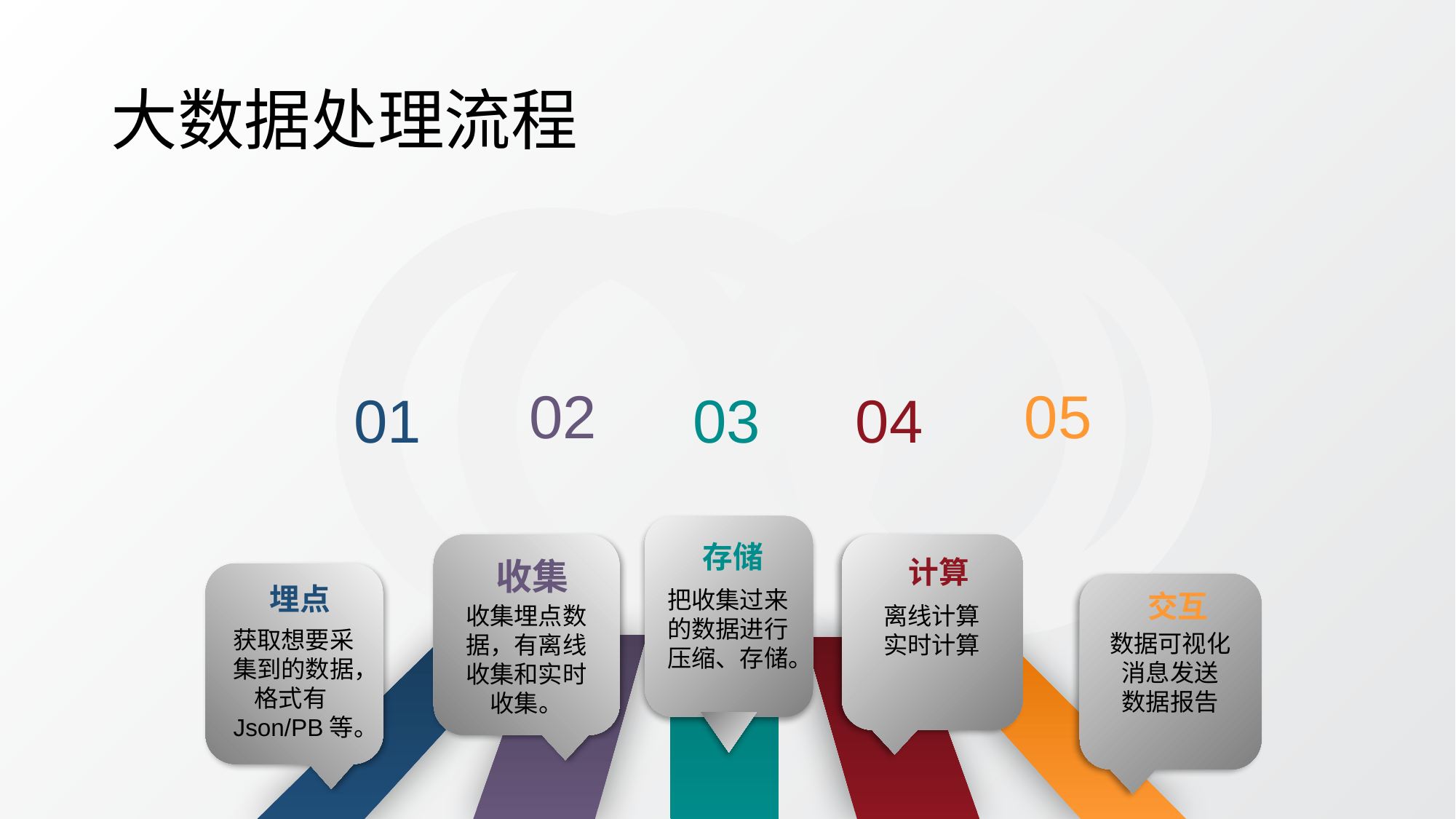

# 大数据处理流程

05
02
01
04
03

 存储

 计算
 收集

 埋点
把收集过来的数据进行压缩、存储。
 交互
离线计算
实时计算
收集埋点数据，有离线收集和实时收集。
获取想要采集到的数据，格式有Json/PB等。
数据可视化
消息发送
数据报告